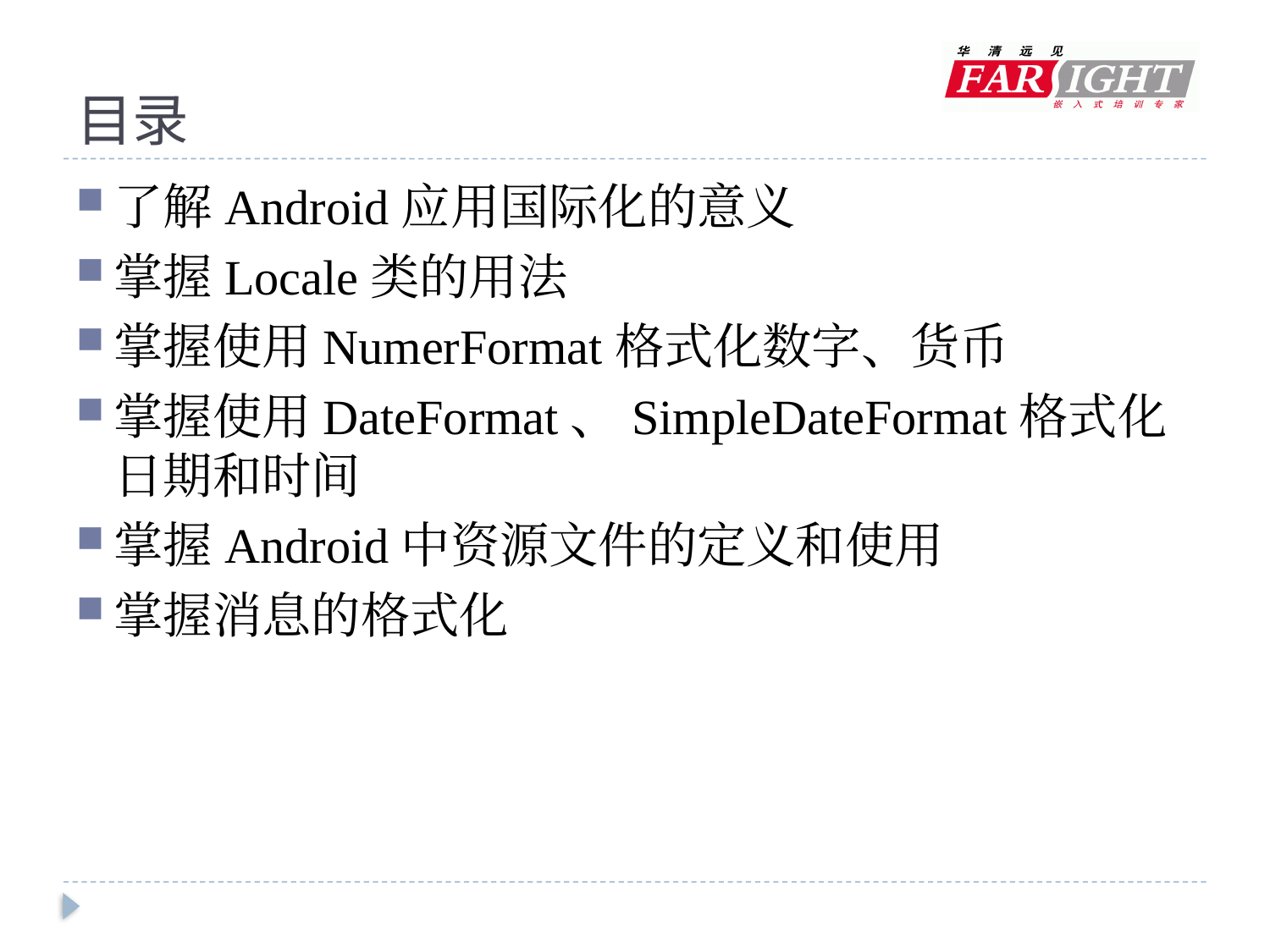

# 目录
了解Android应用国际化的意义
掌握Locale类的用法
掌握使用NumerFormat格式化数字、货币
掌握使用DateFormat、SimpleDateFormat格式化日期和时间
掌握Android中资源文件的定义和使用
掌握消息的格式化